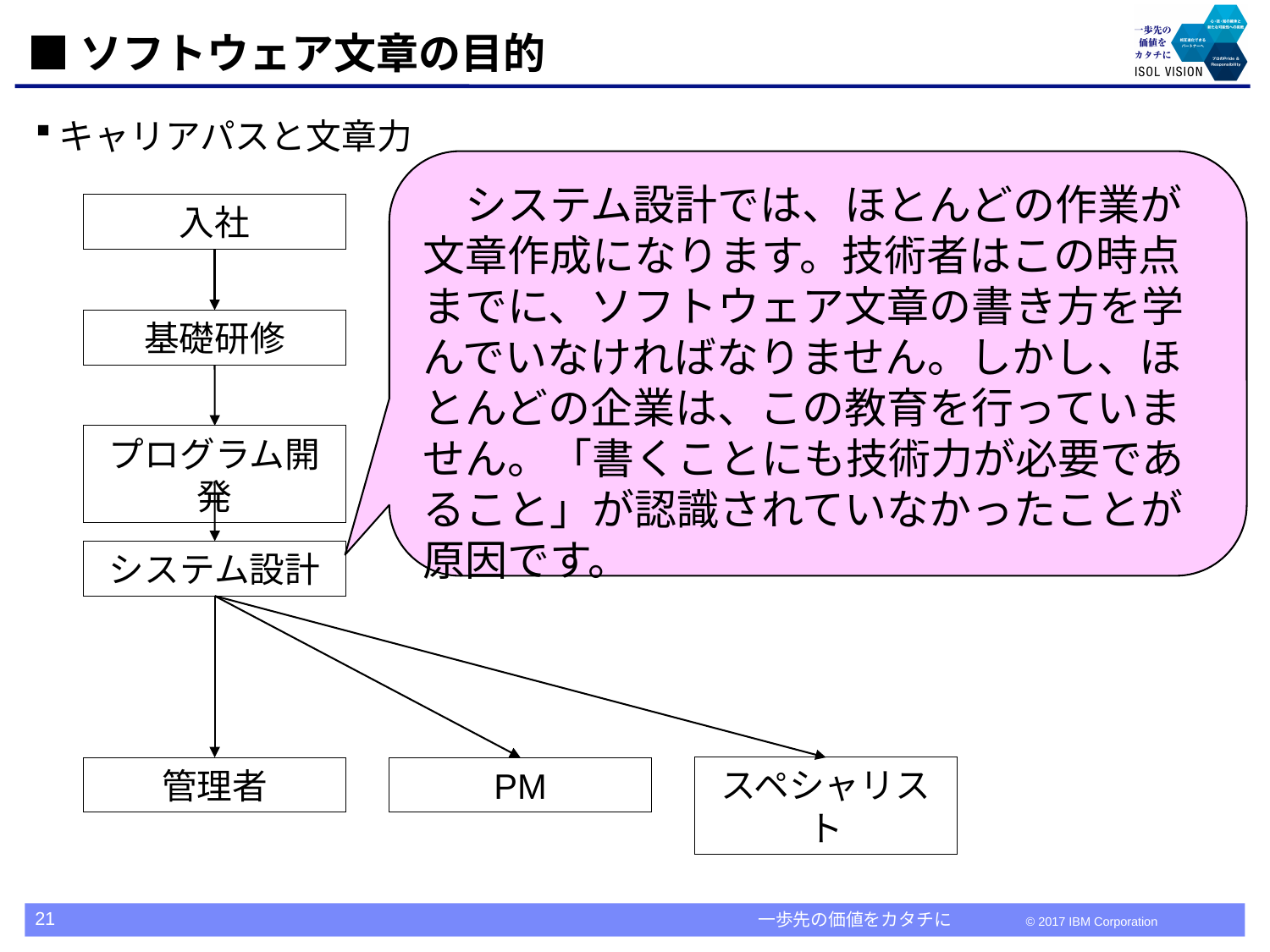

# ■ソフトウェア文章の目的
キャリアパスと文章力
　システム設計では、ほとんどの作業が文章作成になります。技術者はこの時点までに、ソフトウェア文章の書き方を学んでいなければなりません。しかし、ほとんどの企業は、この教育を行っていません。「書くことにも技術力が必要であること」が認識されていなかったことが原因です。
入社
基礎研修
プログラム開発
システム設計
管理者
PM
スペシャリスト
21